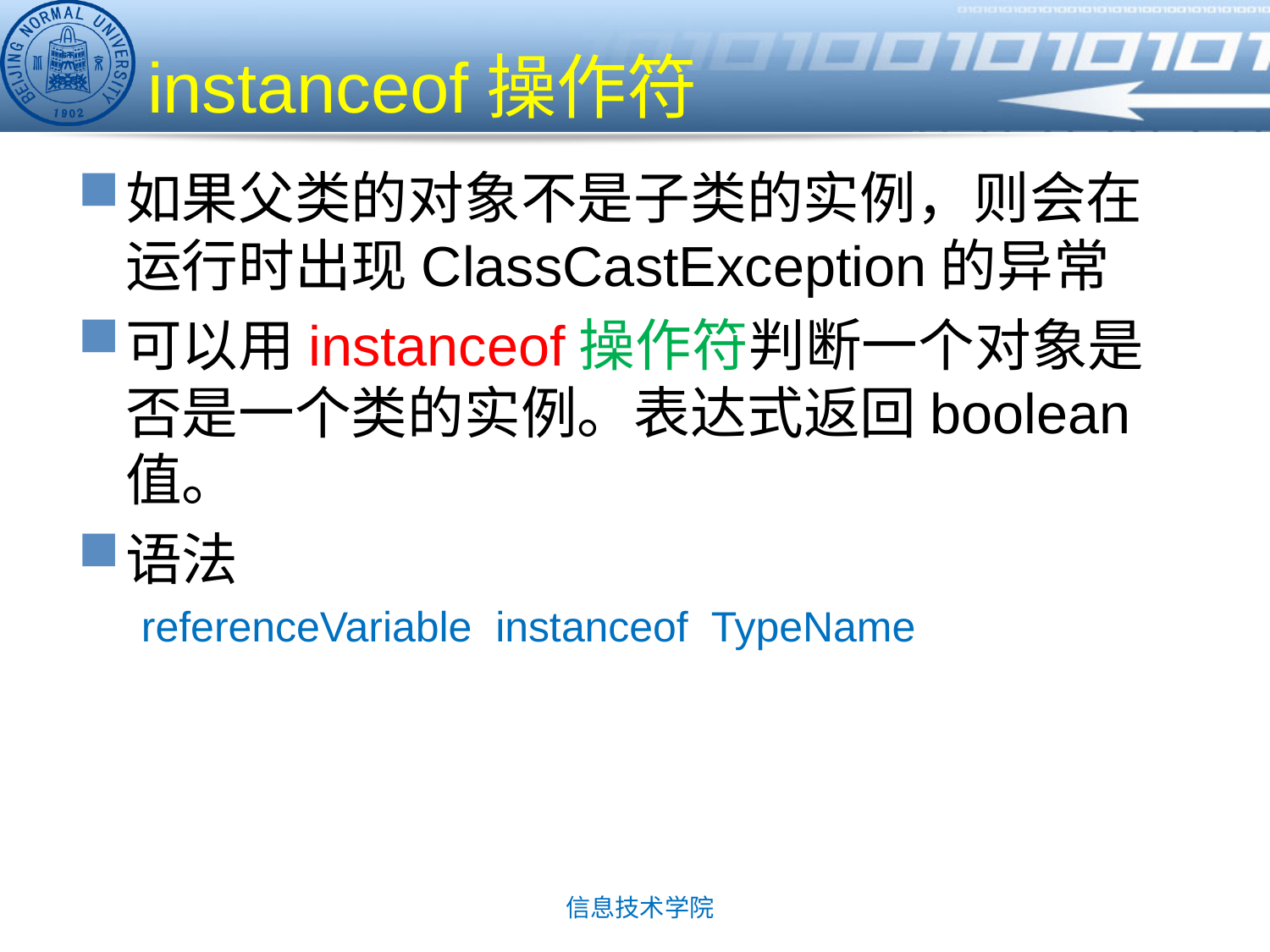

# instanceof操作符
如果父类的对象不是子类的实例，则会在运行时出现ClassCastException的异常
可以用instanceof操作符判断一个对象是否是一个类的实例。表达式返回boolean值。
语法
referenceVariable  instanceof  TypeName

27